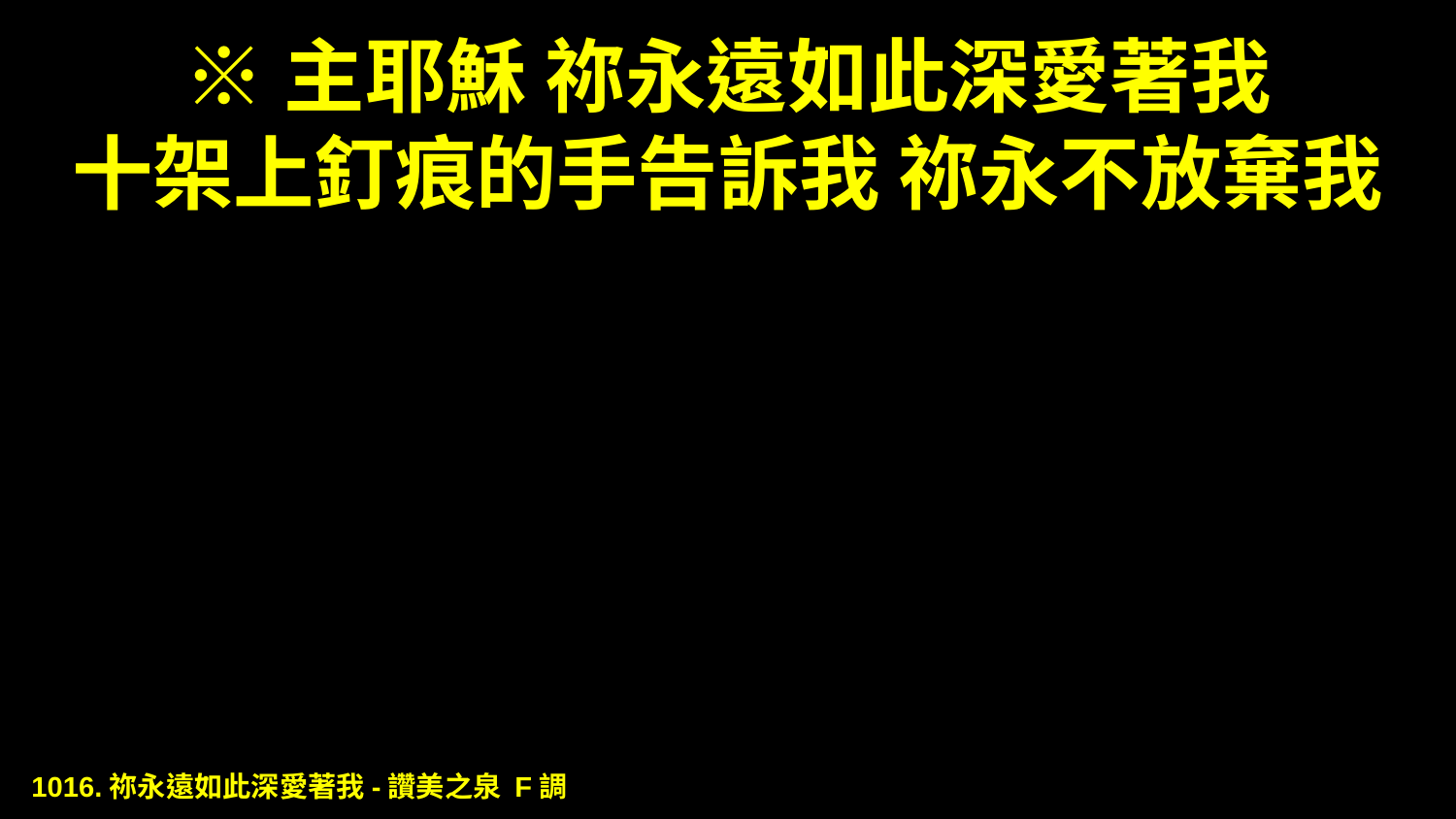

# ※主耶穌 祢永遠如此深愛著我 十架上釘痕的手告訴我 祢永不放棄我
1016.祢永遠如此深愛著我-讚美之泉 F調